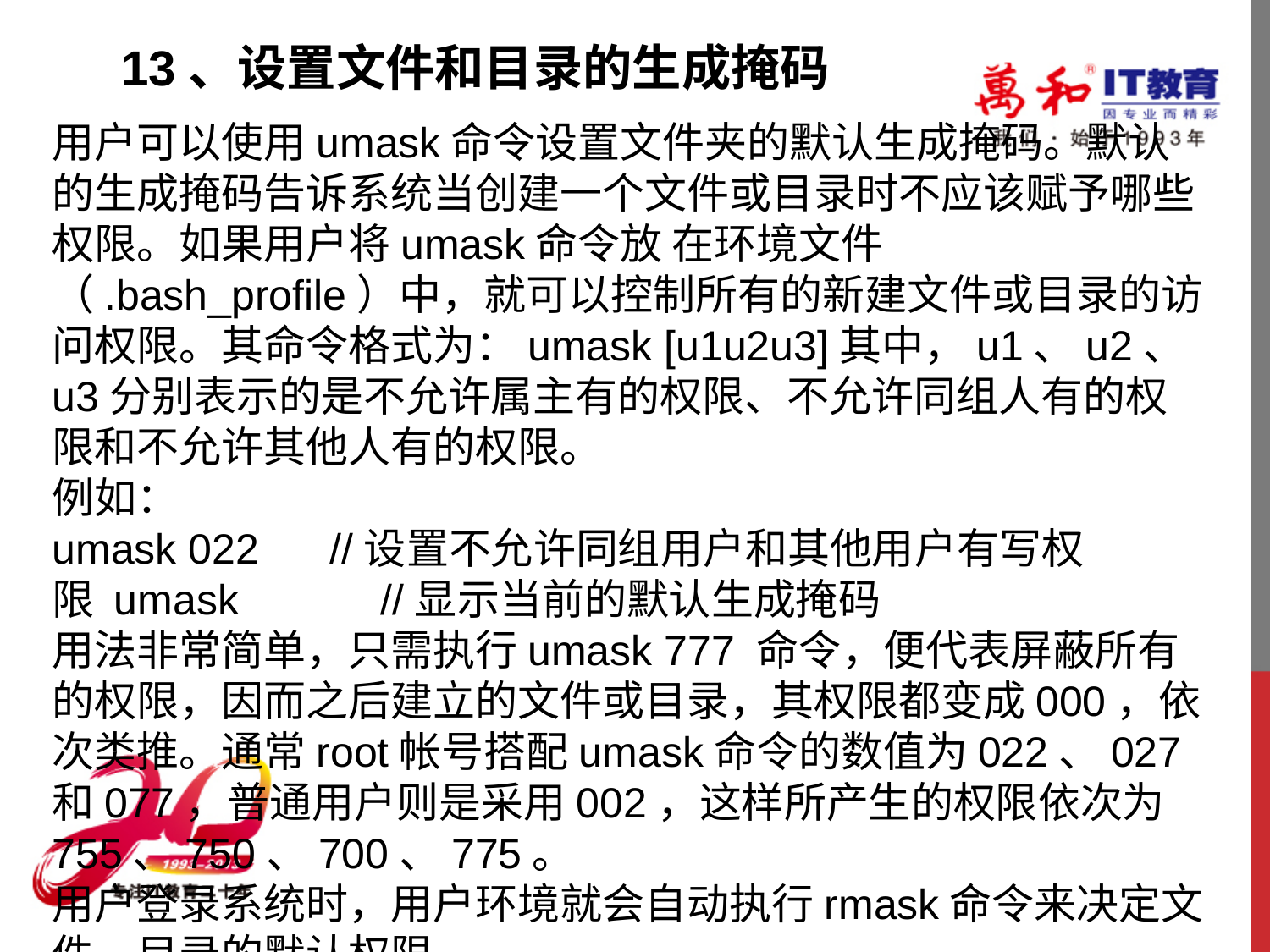

13、设置文件和目录的生成掩码
用户可以使用umask命令设置文件夹的默认生成掩码。默认的生成掩码告诉系统当创建一个文件或目录时不应该赋予哪些权限。如果用户将umask命令放 在环境文件（.bash_profile）中，就可以控制所有的新建文件或目录的访问权限。其命令格式为：umask [u1u2u3]其中，u1、u2、u3分别表示的是不允许属主有的权限、不允许同组人有的权限和不允许其他人有的权限。
例如：
umask 022      //设置不允许同组用户和其他用户有写权限 umask            //显示当前的默认生成掩码
用法非常简单，只需执行umask 777 命令，便代表屏蔽所有的权限，因而之后建立的文件或目录，其权限都变成000，依次类推。通常root帐号搭配umask命令的数值为022、027和077，普通用户则是采用002，这样所产生的权限依次为755、750、700、775。
用户登录系统时，用户环境就会自动执行rmask命令来决定文件、目录的默认权限。